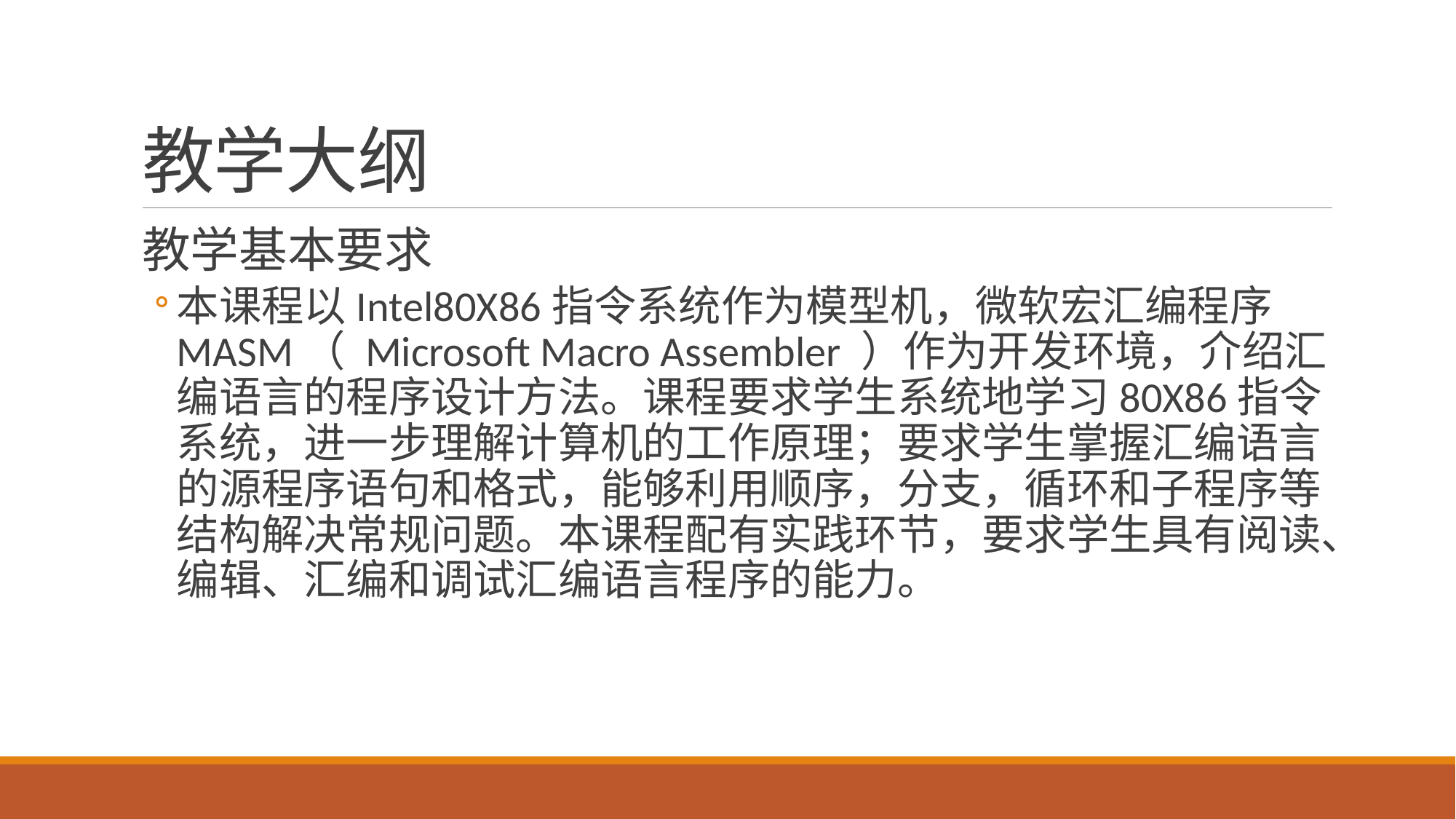

# 教学大纲
教学基本要求
本课程以Intel80X86指令系统作为模型机，微软宏汇编程序MASM（ Microsoft Macro Assembler ）作为开发环境，介绍汇编语言的程序设计方法。课程要求学生系统地学习80X86指令系统，进一步理解计算机的工作原理；要求学生掌握汇编语言的源程序语句和格式，能够利用顺序，分支，循环和子程序等结构解决常规问题。本课程配有实践环节，要求学生具有阅读、编辑、汇编和调试汇编语言程序的能力。